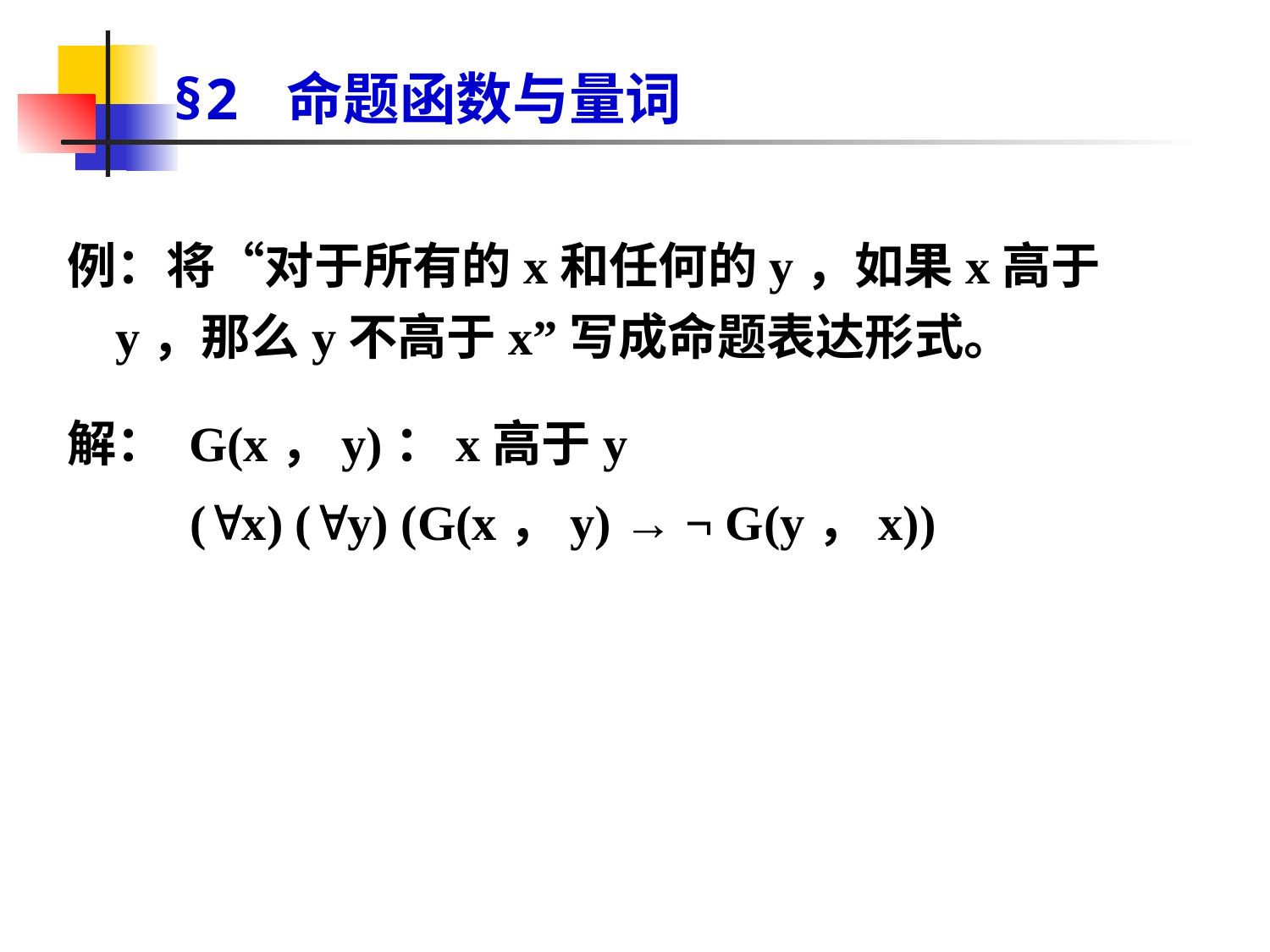

# §2 命题函数与量词
例：将“对于所有的x和任何的y，如果x高于y，那么y不高于x”写成命题表达形式。
解： G(x，y)：x高于y
          (∀x) (∀y) (G(x，y) → ¬ G(y，x))

23